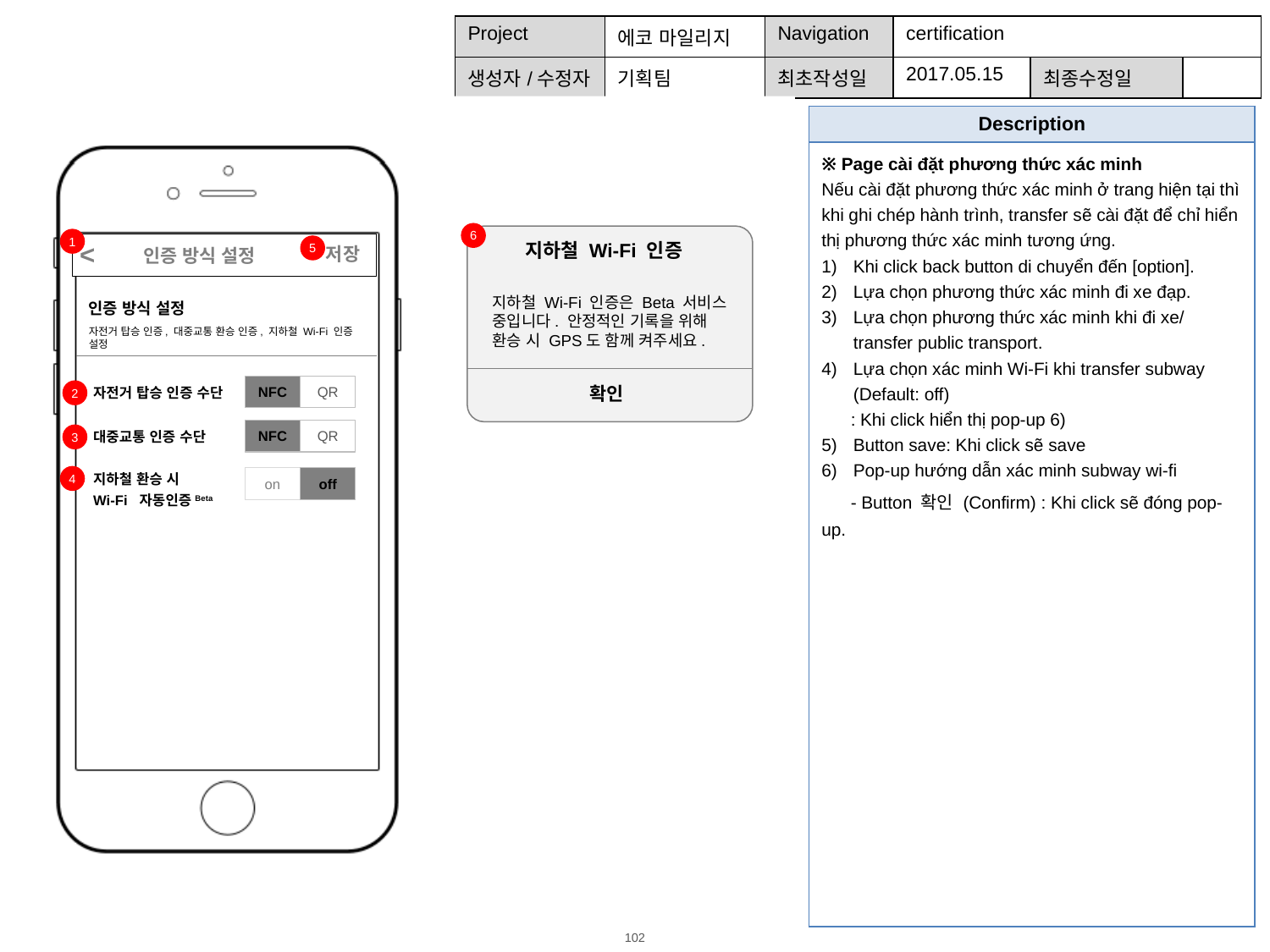

| Project | 에코 마일리지 | Navigation | certification |  |  |
| --- | --- | --- | --- | --- | --- |
| 생성자/수정자 | 기획팀 | 최초작성일 | 2017.05.15 | 최종수정일 |  |

| Description |
| --- |
| ※ Page cài đặt phương thức xác minh Nếu cài đặt phương thức xác minh ở trang hiện tại thì khi ghi chép hành trình, transfer sẽ cài đặt để chỉ hiển thị phương thức xác minh tương ứng. Khi click back button di chuyển đến [option]. Lựa chọn phương thức xác minh đi xe đạp. Lựa chọn phương thức xác minh khi đi xe/transfer public transport. Lựa chọn xác minh Wi-Fi khi transfer subway (Default: off) : Khi click hiển thị pop-up 6) Button save: Khi click sẽ save Pop-up hướng dẫn xác minh subway wi-fi - Button 확인 (Confirm) : Khi click sẽ đóng pop-up. |
6

1
지하철 Wi-Fi 인증
<
           인증 방식 설정
5
저장
성공확률 50%
지하철 Wi-Fi 인증은 Beta 서비스 중입니다. 안정적인 기록을 위해 환승 시 GPS도 함께 켜주세요.
인증 방식 설정
자전거 탑승 인증, 대중교통 환승 인증, 지하철 Wi-Fi 인증 설정
NFC
QR
확인
자전거 탑승 인증 수단
2
NFC
QR
대중교통 인증 수단
3
지하철 환승 시
Wi-Fi  자동인증Beta
4
on
off